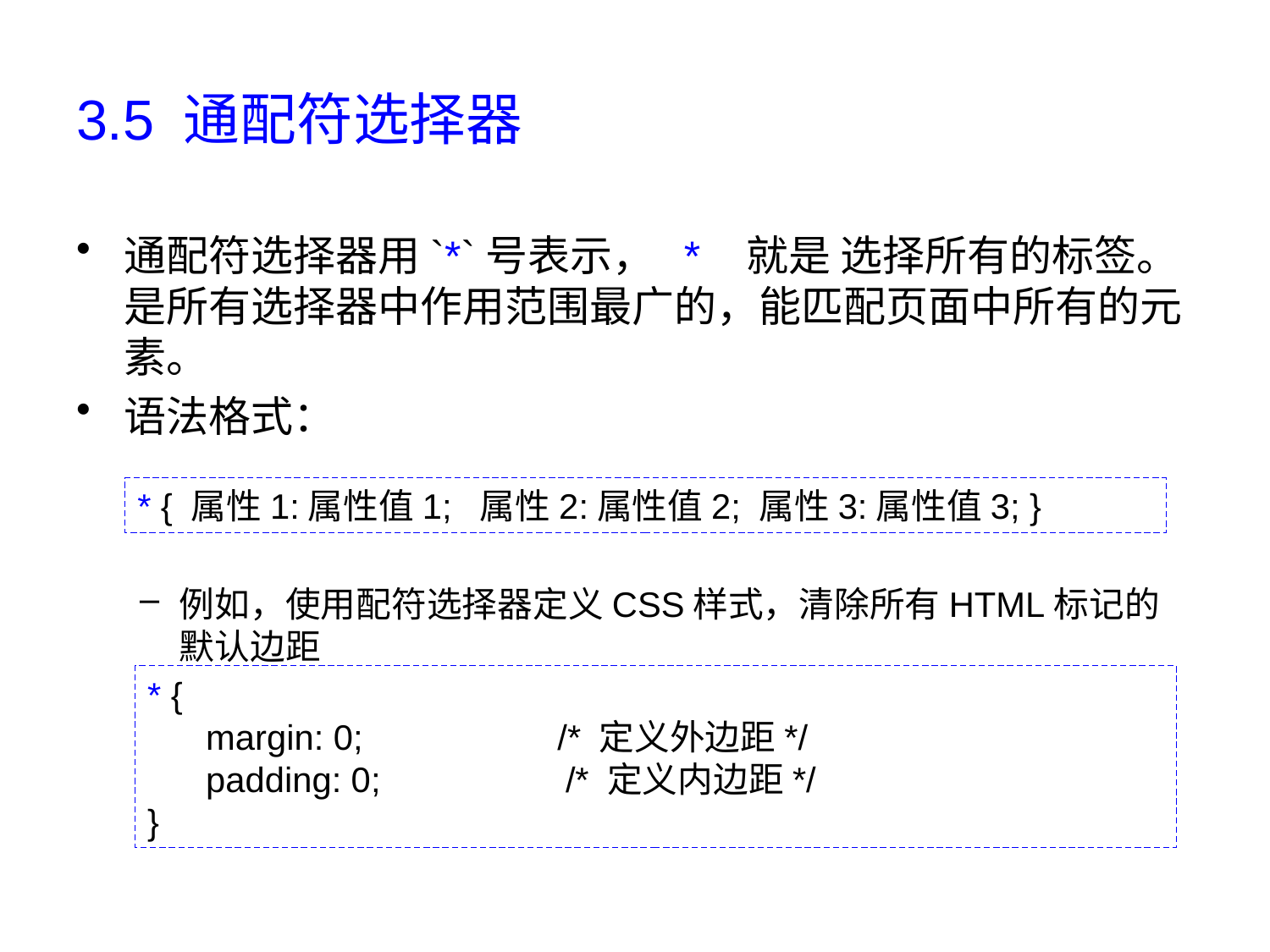

# 3.5 通配符选择器
通配符选择器用`*`号表示，  *   就是 选择所有的标签。是所有选择器中作用范围最广的，能匹配页面中所有的元素。
语法格式：

例如，使用配符选择器定义CSS样式，清除所有HTML标记的默认边距

* { 属性1:属性值1;  属性2:属性值2; 属性3:属性值3; }
* {
      margin: 0;                    /* 定义外边距*/
      padding: 0;                   /* 定义内边距*/
}